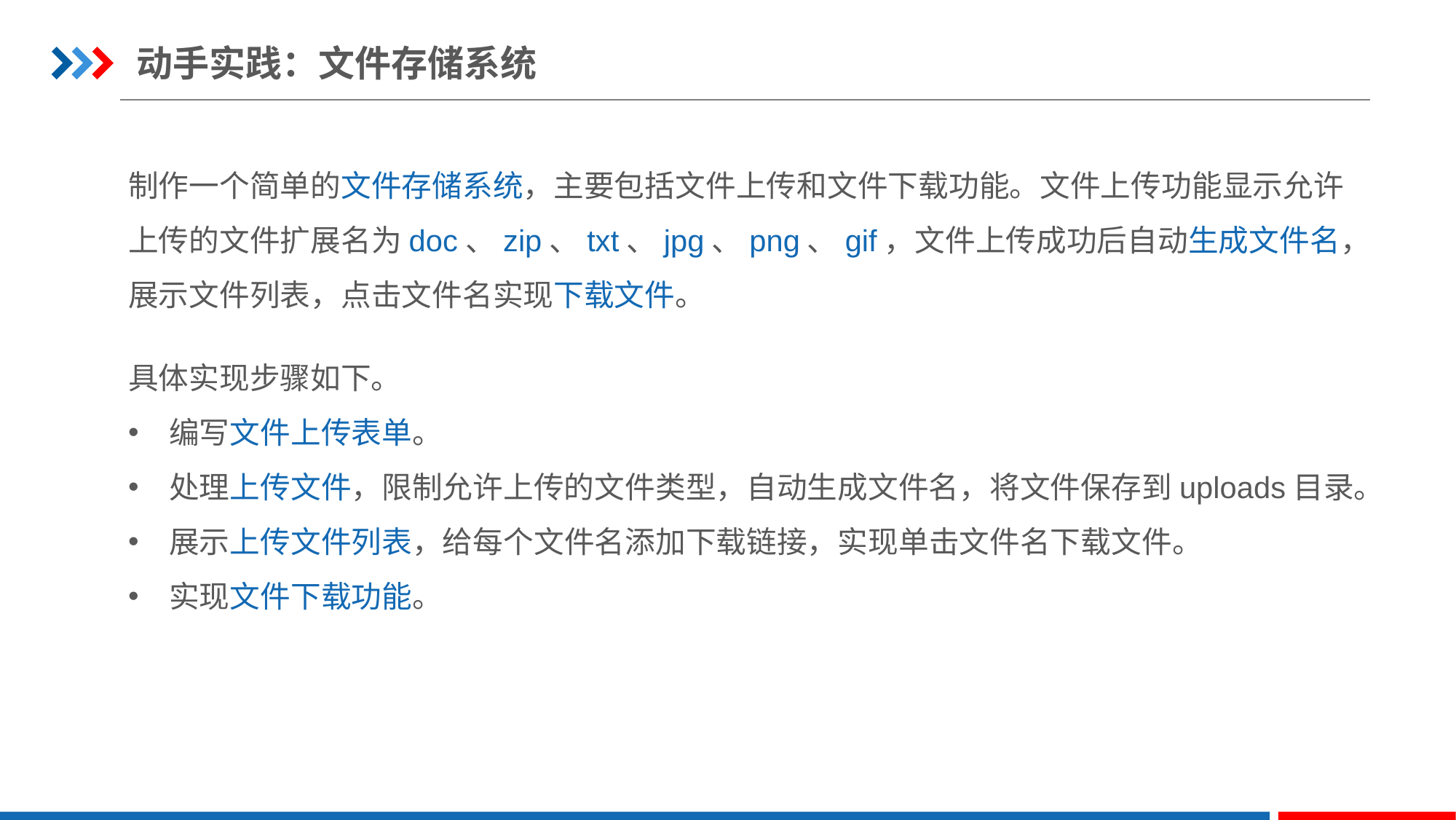

动手实践：文件存储系统
制作一个简单的文件存储系统，主要包括文件上传和文件下载功能。文件上传功能显示允许上传的文件扩展名为doc、zip、txt、jpg、png、gif，文件上传成功后自动生成文件名，展示文件列表，点击文件名实现下载文件。

具体实现步骤如下。
编写文件上传表单。
处理上传文件，限制允许上传的文件类型，自动生成文件名，将文件保存到uploads目录。
展示上传文件列表，给每个文件名添加下载链接，实现单击文件名下载文件。
实现文件下载功能。